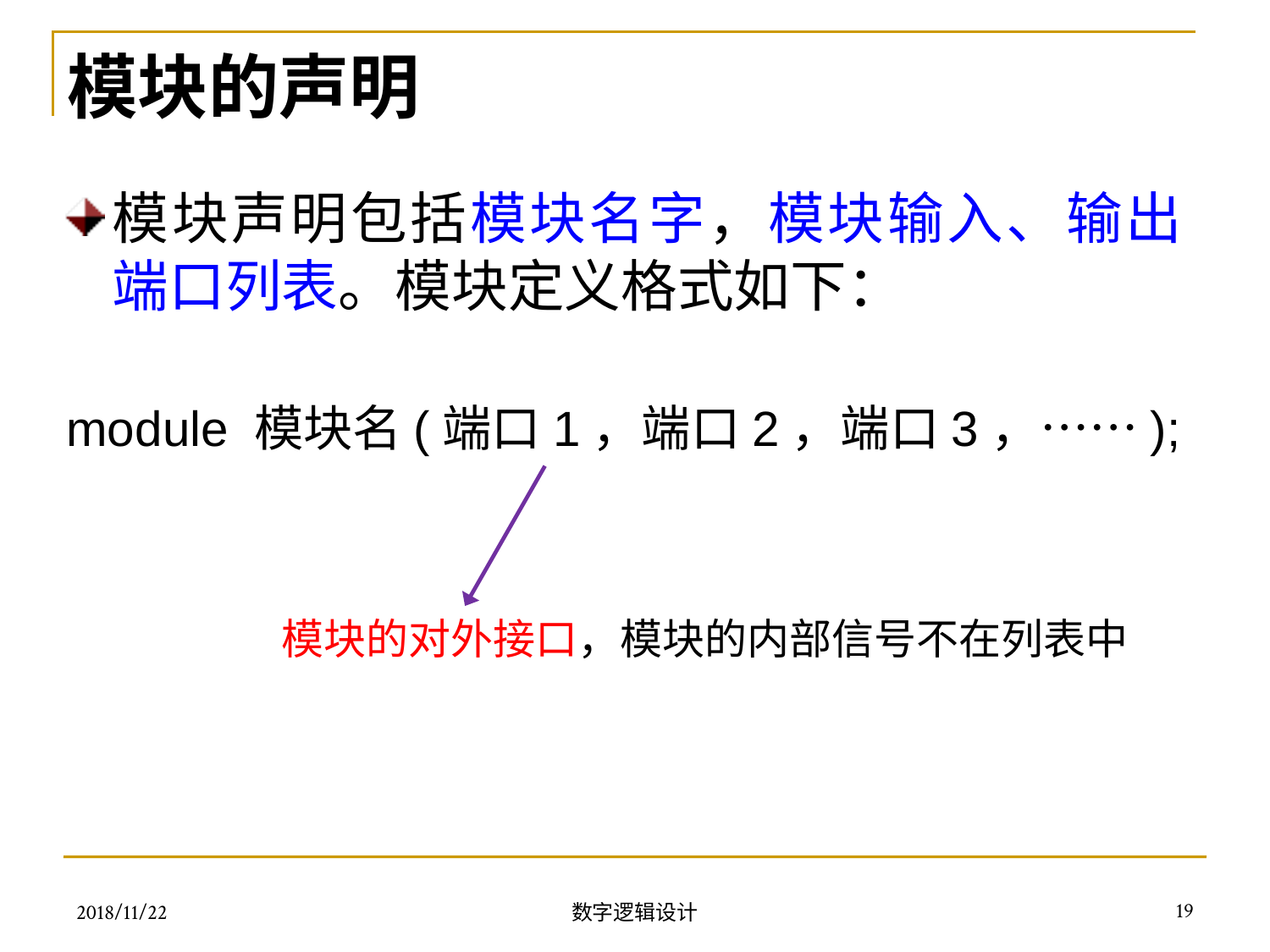

模块的声明
模块声明包括模块名字，模块输入、输出端口列表。模块定义格式如下：

module 模块名(端口1，端口2，端口3，……);

模块的对外接口，模块的内部信号不在列表中
2018/11/22
19
数字逻辑设计